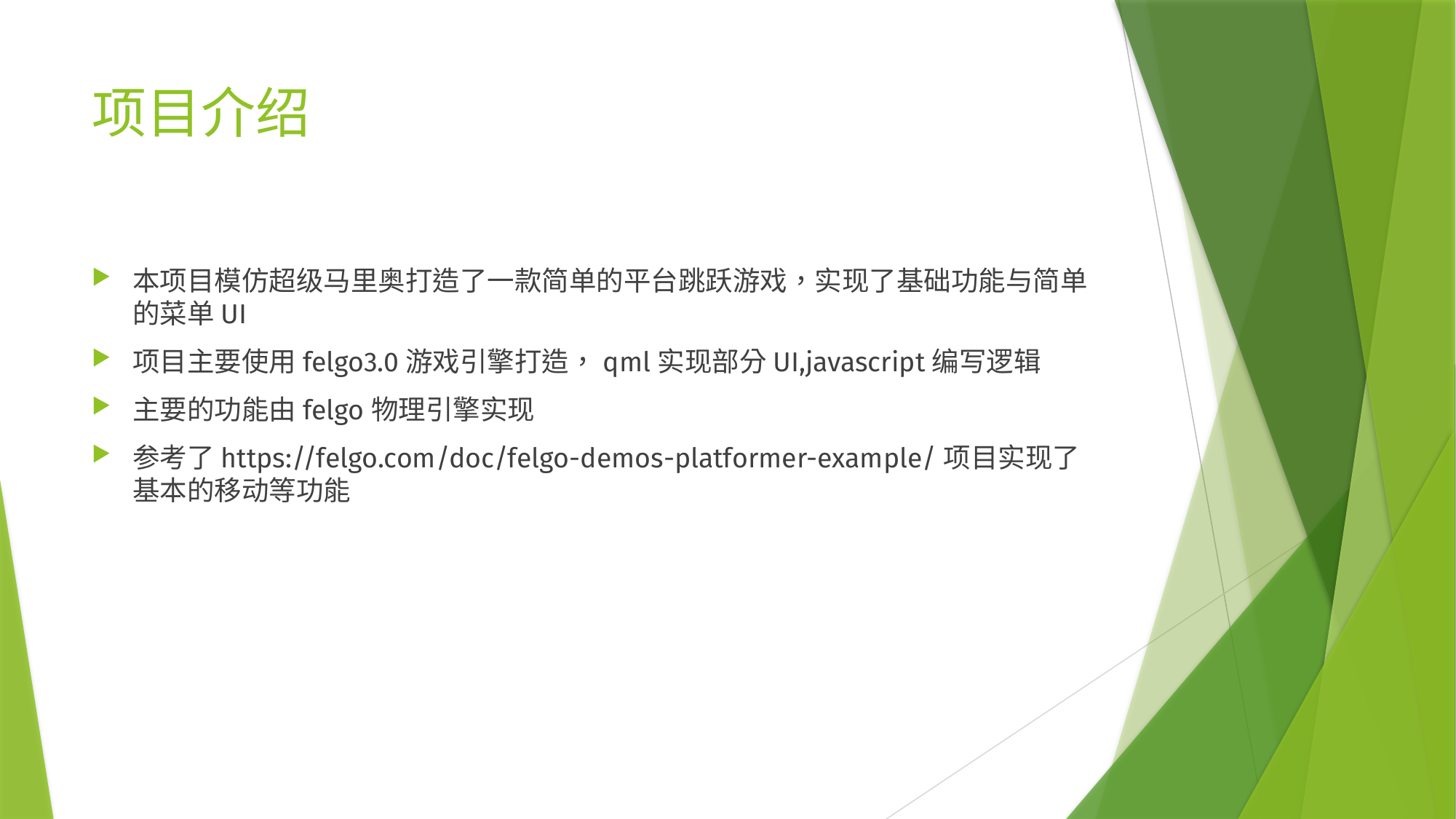

# 项目介绍
本项目模仿超级马里奥打造了一款简单的平台跳跃游戏，实现了基础功能与简单的菜单UI
项目主要使用felgo3.0游戏引擎打造，qml实现部分UI,javascript编写逻辑
主要的功能由felgo物理引擎实现
参考了https://felgo.com/doc/felgo-demos-platformer-example/项目实现了基本的移动等功能